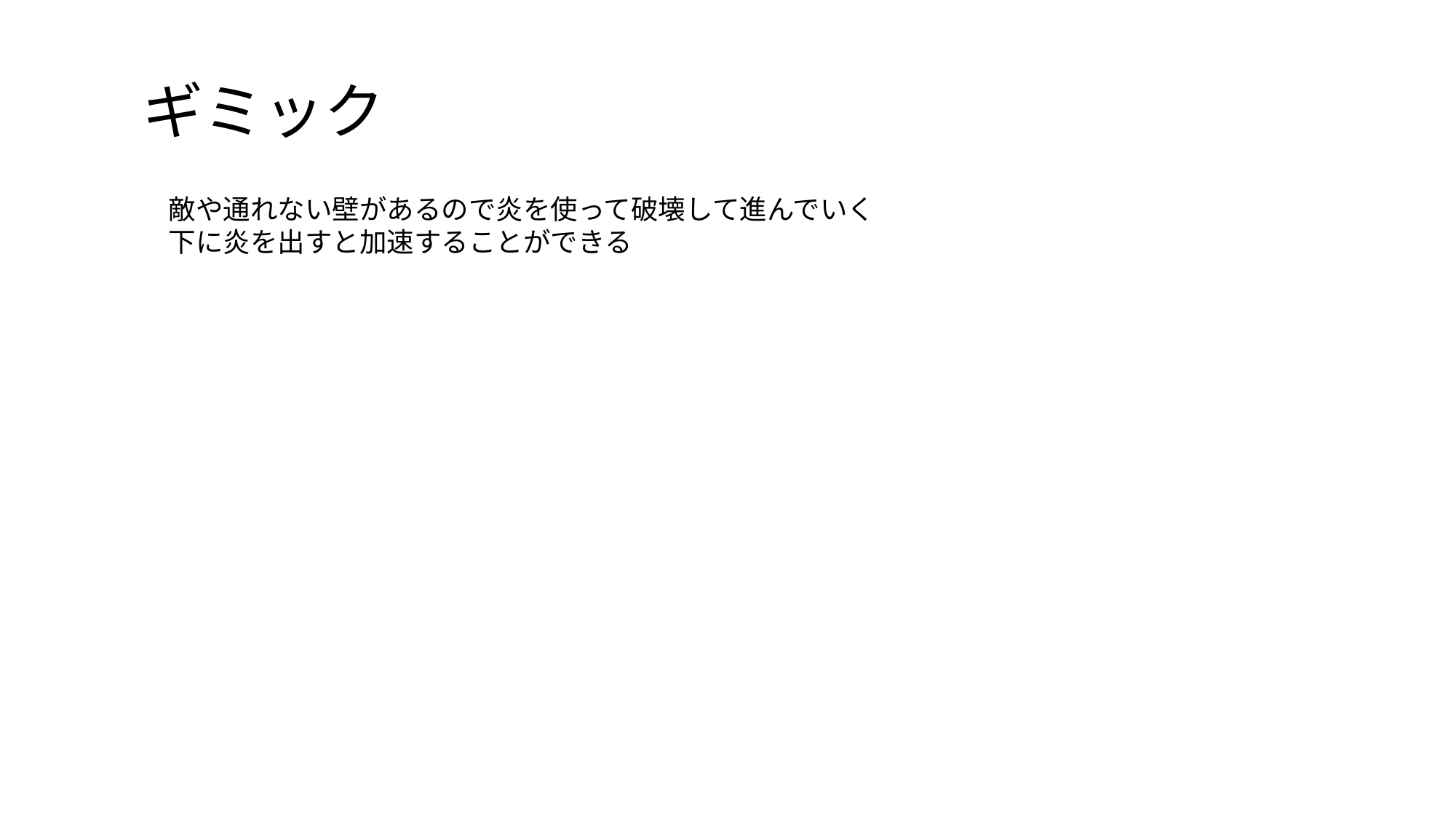

ギミック
敵や通れない壁があるので炎を使って破壊して進んでいく
下に炎を出すと加速することができる